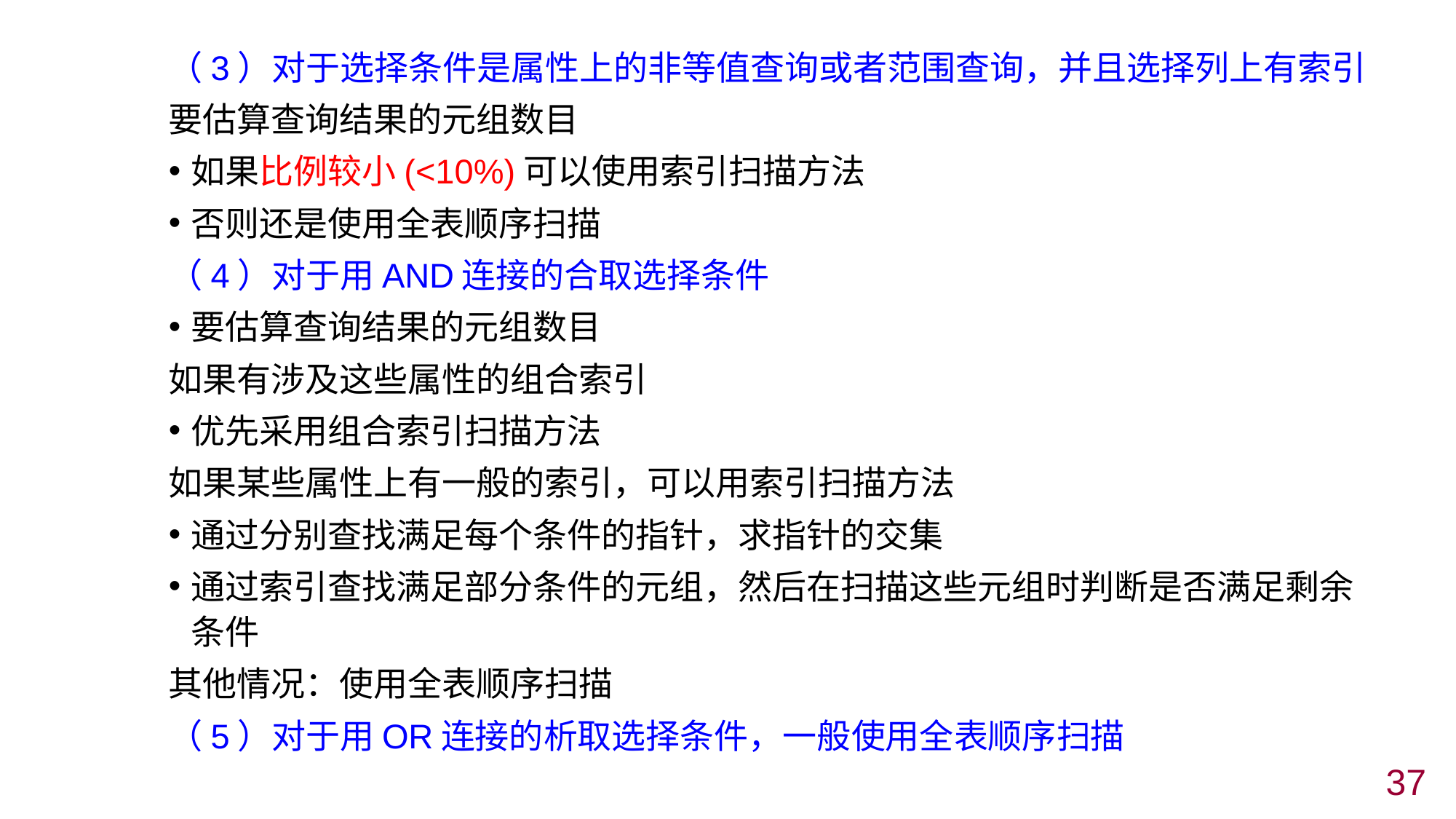

（3）对于选择条件是属性上的非等值查询或者范围查询，并且选择列上有索引
要估算查询结果的元组数目
如果比例较小(<10%)可以使用索引扫描方法
否则还是使用全表顺序扫描
（4）对于用AND连接的合取选择条件
要估算查询结果的元组数目
如果有涉及这些属性的组合索引
优先采用组合索引扫描方法
如果某些属性上有一般的索引，可以用索引扫描方法
通过分别查找满足每个条件的指针，求指针的交集
通过索引查找满足部分条件的元组，然后在扫描这些元组时判断是否满足剩余条件
其他情况：使用全表顺序扫描
（5）对于用OR连接的析取选择条件，一般使用全表顺序扫描
37